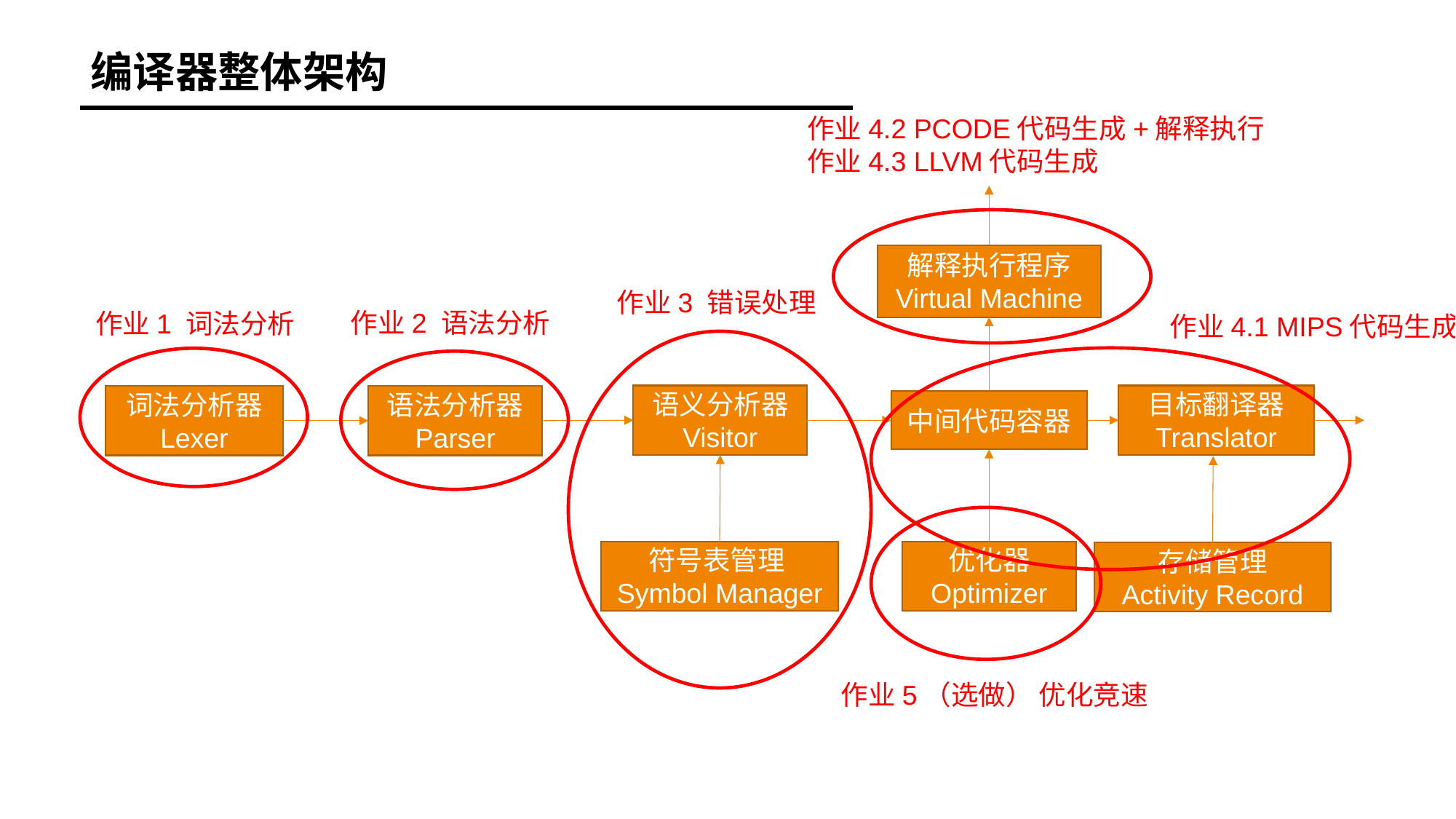

编译器整体架构
作业4.2 PCODE代码生成+解释执行
作业4.3 LLVM代码生成

解释执行程序
Virtual Machine
作业3 错误处理
作业2 语法分析
作业1 词法分析
作业4.1 MIPS代码生成

语义分析器
Visitor
目标翻译器
Translator
词法分析器
Lexer
语法分析器
Parser
中间代码容器

符号表管理Symbol Manager
优化器
Optimizer
存储管理
Activity Record
作业5（选做） 优化竞速